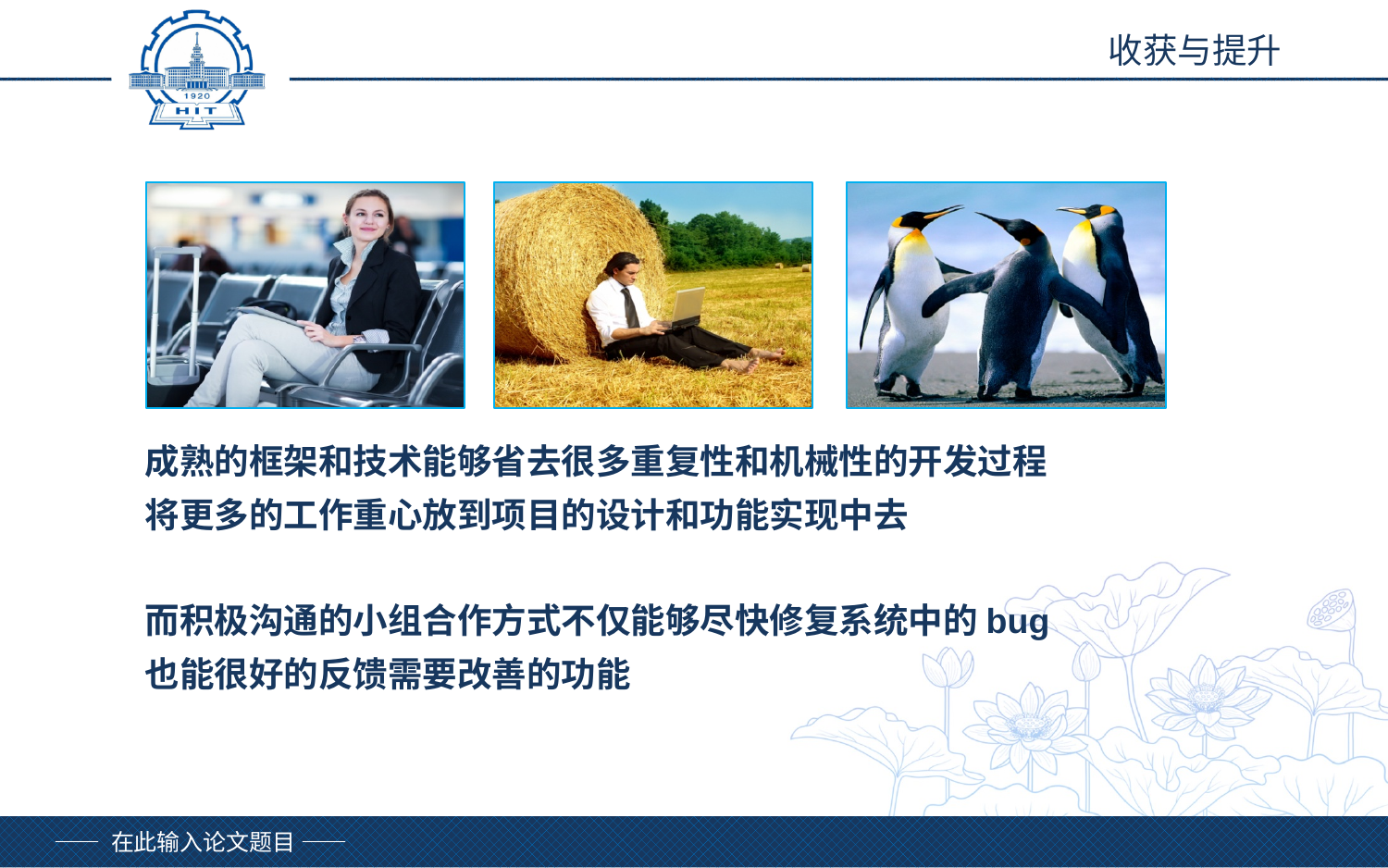

收获与提升

成熟的框架和技术能够省去很多重复性和机械性的开发过程
将更多的工作重心放到项目的设计和功能实现中去

而积极沟通的小组合作方式不仅能够尽快修复系统中的bug
也能很好的反馈需要改善的功能